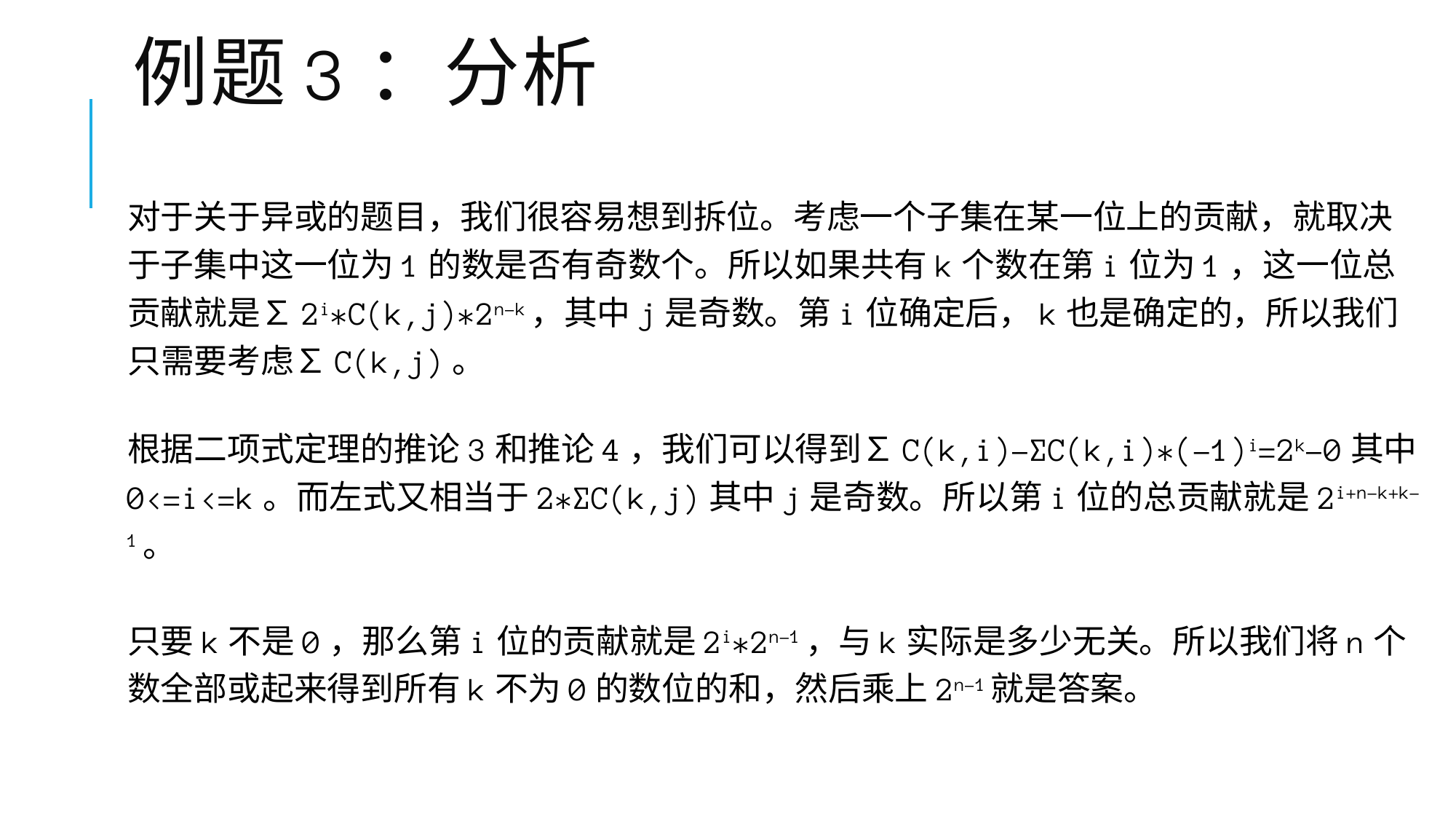

# 例题3：分析
对于关于异或的题目，我们很容易想到拆位。考虑一个子集在某一位上的贡献，就取决于子集中这一位为1的数是否有奇数个。所以如果共有k个数在第i位为1，这一位总贡献就是∑2i*C(k,j)*2n-k，其中j是奇数。第i位确定后，k也是确定的，所以我们只需要考虑∑C(k,j)。
根据二项式定理的推论3和推论4，我们可以得到∑C(k,i)-∑C(k,i)*(-1)i=2k-0其中0<=i<=k。而左式又相当于2*∑C(k,j)其中j是奇数。所以第i位的总贡献就是2i+n-k+k-1。

只要k不是0，那么第i位的贡献就是2i*2n-1，与k实际是多少无关。所以我们将n个数全部或起来得到所有k不为0的数位的和，然后乘上2n-1就是答案。